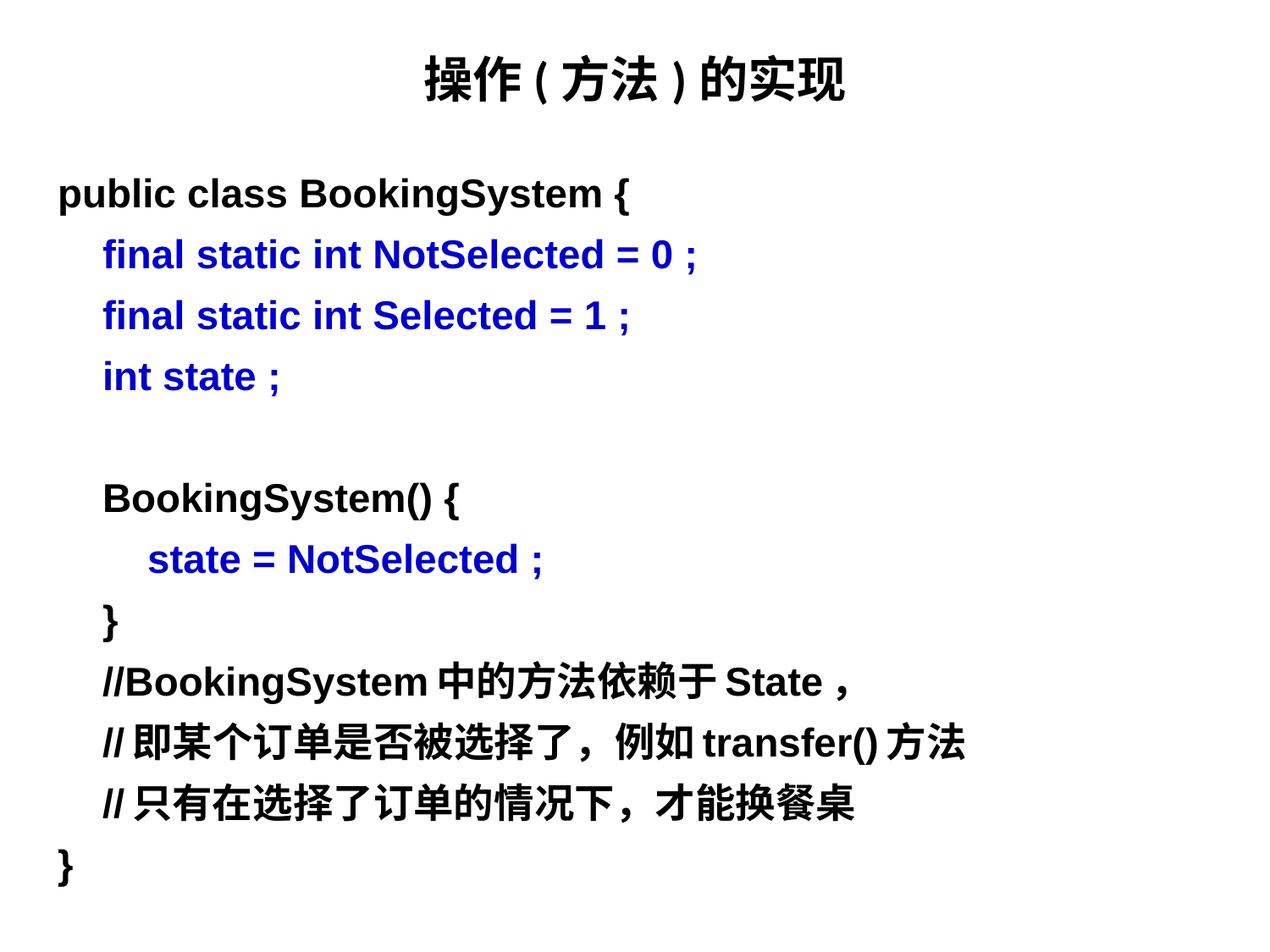

# 操作(方法)的实现
public class BookingSystem {
    final static int NotSelected = 0 ;
    final static int Selected = 1 ;
    int state ;

    BookingSystem() {
        state = NotSelected ;
    }
    //BookingSystem中的方法依赖于State，
    //即某个订单是否被选择了，例如transfer()方法
    //只有在选择了订单的情况下，才能换餐桌
}